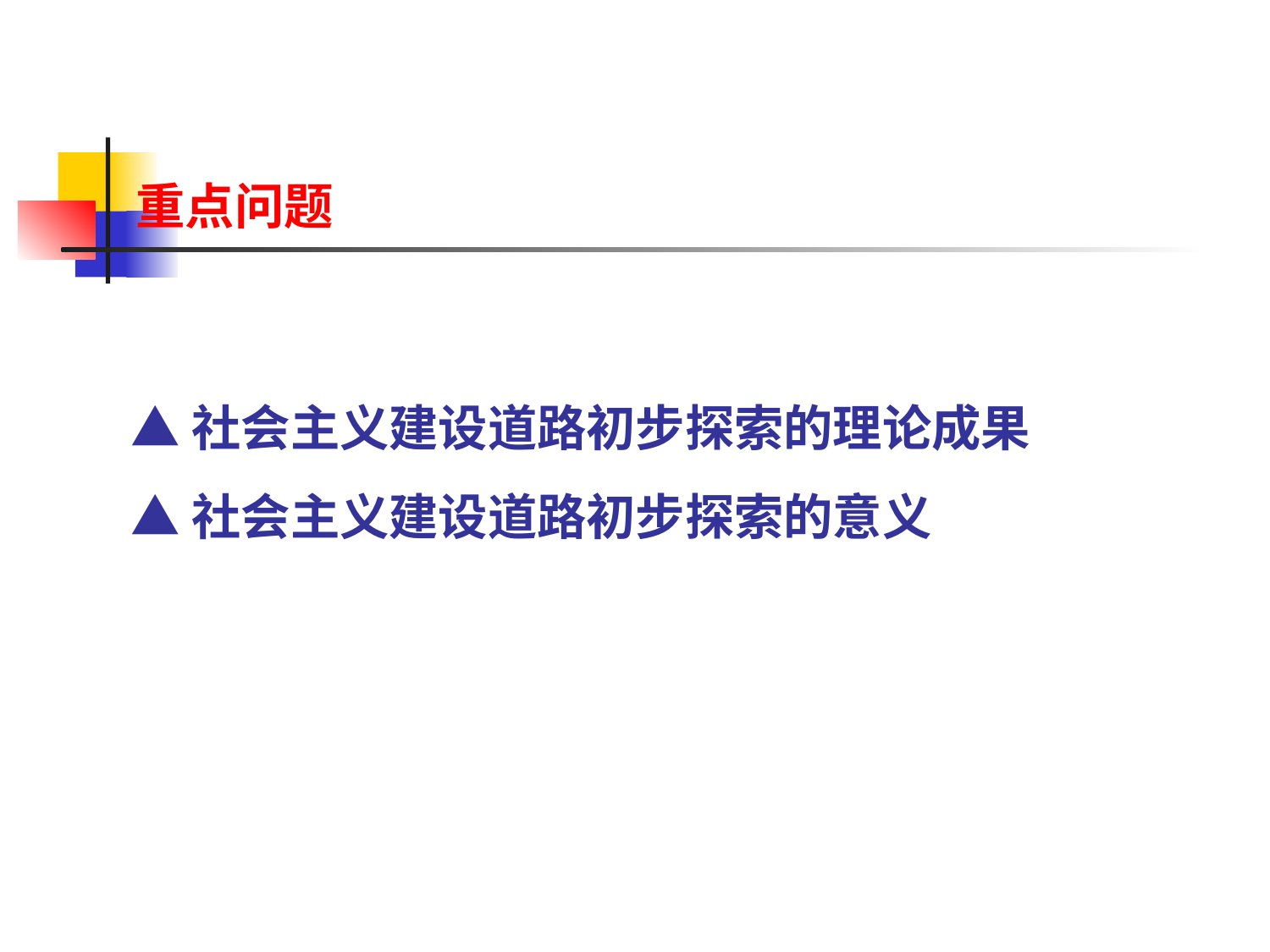

重点问题
▲社会主义建设道路初步探索的理论成果
▲社会主义建设道路初步探索的意义